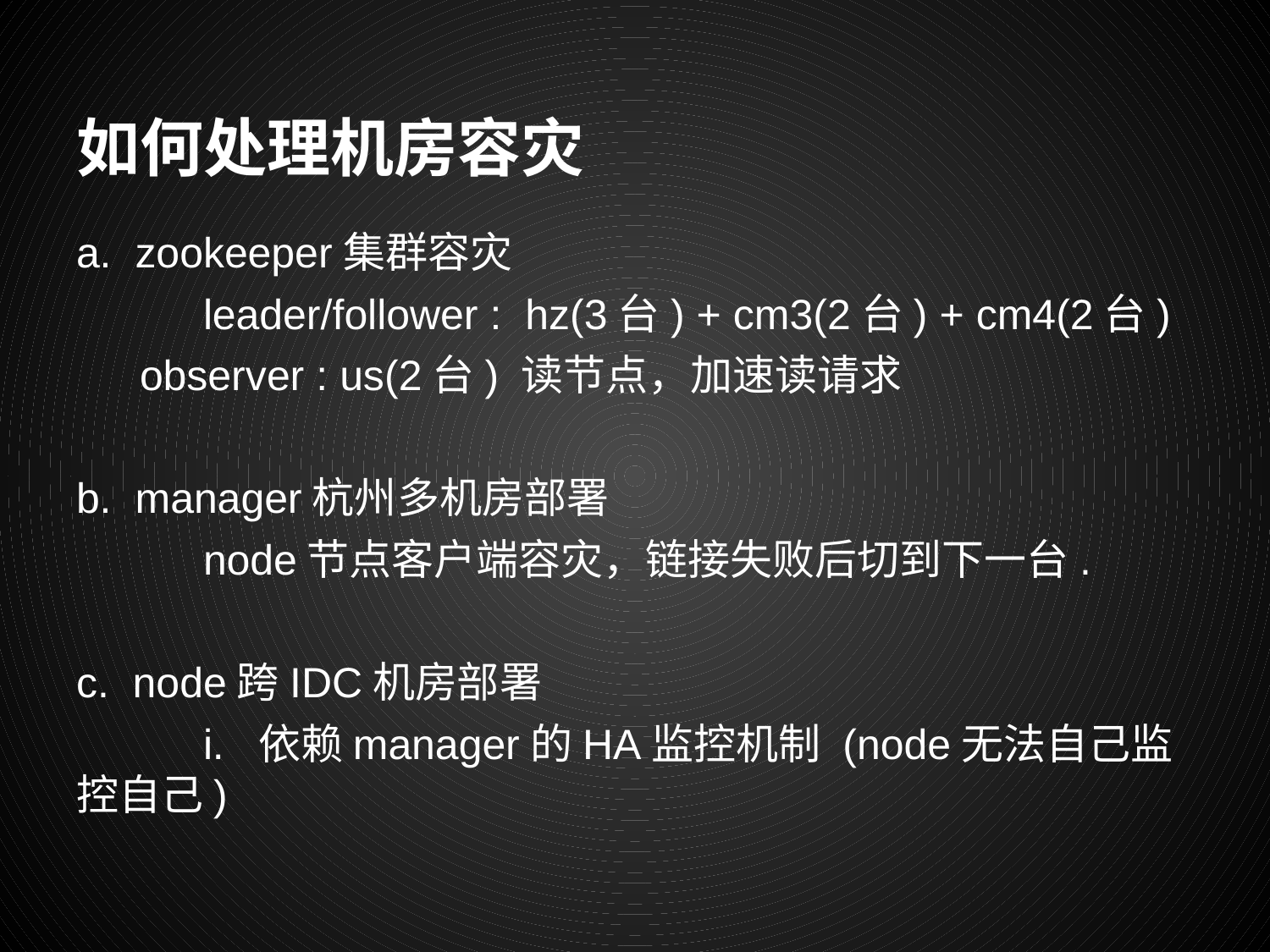

# 如何处理机房容灾
a.  zookeeper集群容灾
	leader/follower :  hz(3台) + cm3(2台) + cm4(2台)
observer : us(2台) 读节点，加速读请求

b.  manager杭州多机房部署
	node节点客户端容灾，链接失败后切到下一台.

c.  node跨IDC机房部署
	i.  依赖manager的HA监控机制 (node无法自己监控自己)